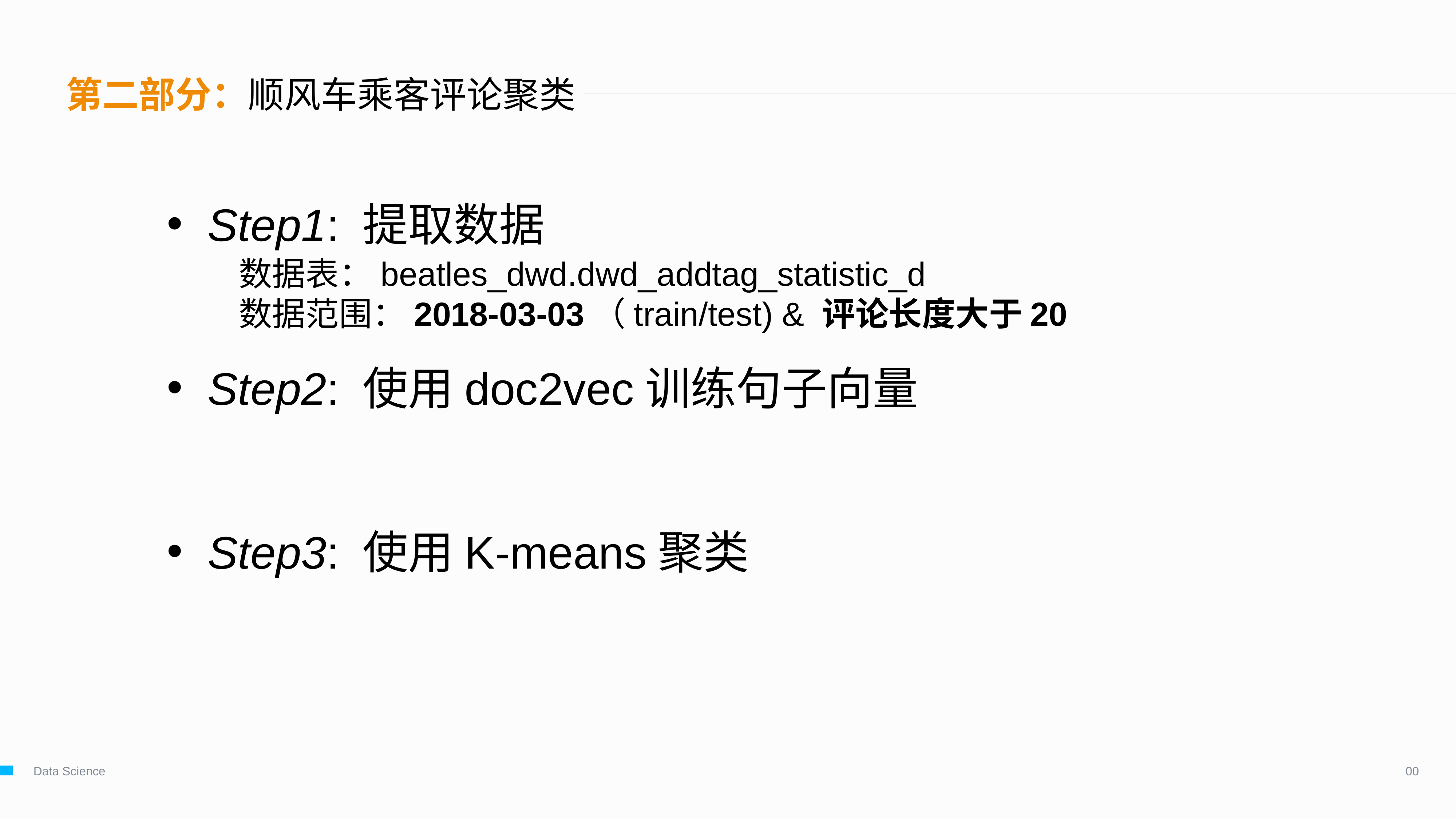

第二部分：顺风车乘客评论聚类
Step1: 提取数据

Step2: 使用doc2vec训练句子向量

Step3: 使用K-means聚类
数据表：beatles_dwd.dwd_addtag_statistic_d
数据范围：2018-03-03（train/test) & 评论长度大于20
00